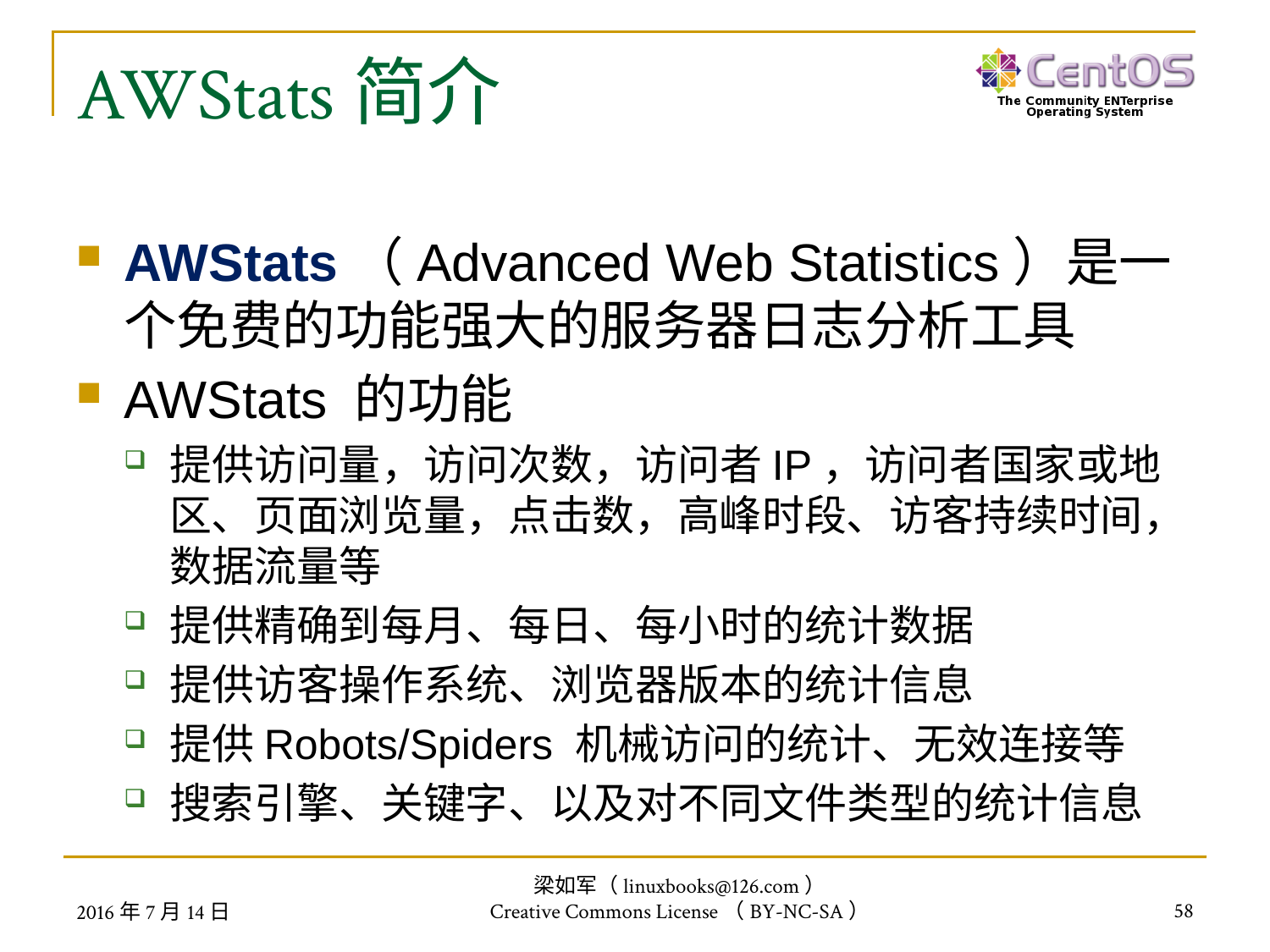

# AWStats简介
AWStats（Advanced Web Statistics）是一个免费的功能强大的服务器日志分析工具
AWStats 的功能
提供访问量，访问次数，访问者IP，访问者国家或地区、页面浏览量，点击数，高峰时段、访客持续时间，数据流量等
提供精确到每月、每日、每小时的统计数据
提供访客操作系统、浏览器版本的统计信息
提供Robots/Spiders 机械访问的统计、无效连接等
搜索引擎、关键字、以及对不同文件类型的统计信息
梁如军（linuxbooks@126.com）
Creative Commons License（BY-NC-SA）
2016年7月14日
58